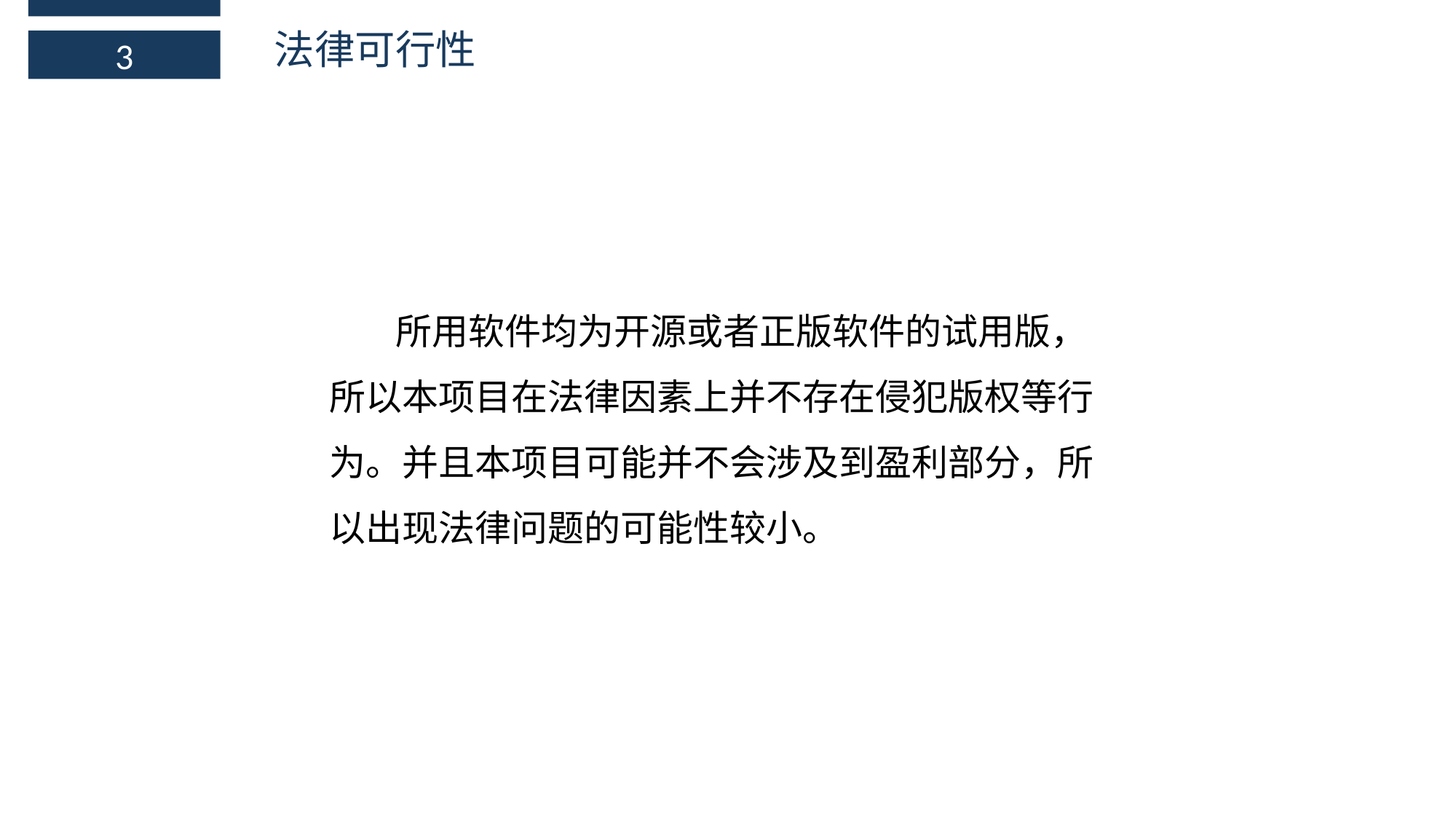

法律可行性
3
       所用软件均为开源或者正版软件的试用版，所以本项目在法律因素上并不存在侵犯版权等行为。并且本项目可能并不会涉及到盈利部分，所以出现法律问题的可能性较小。